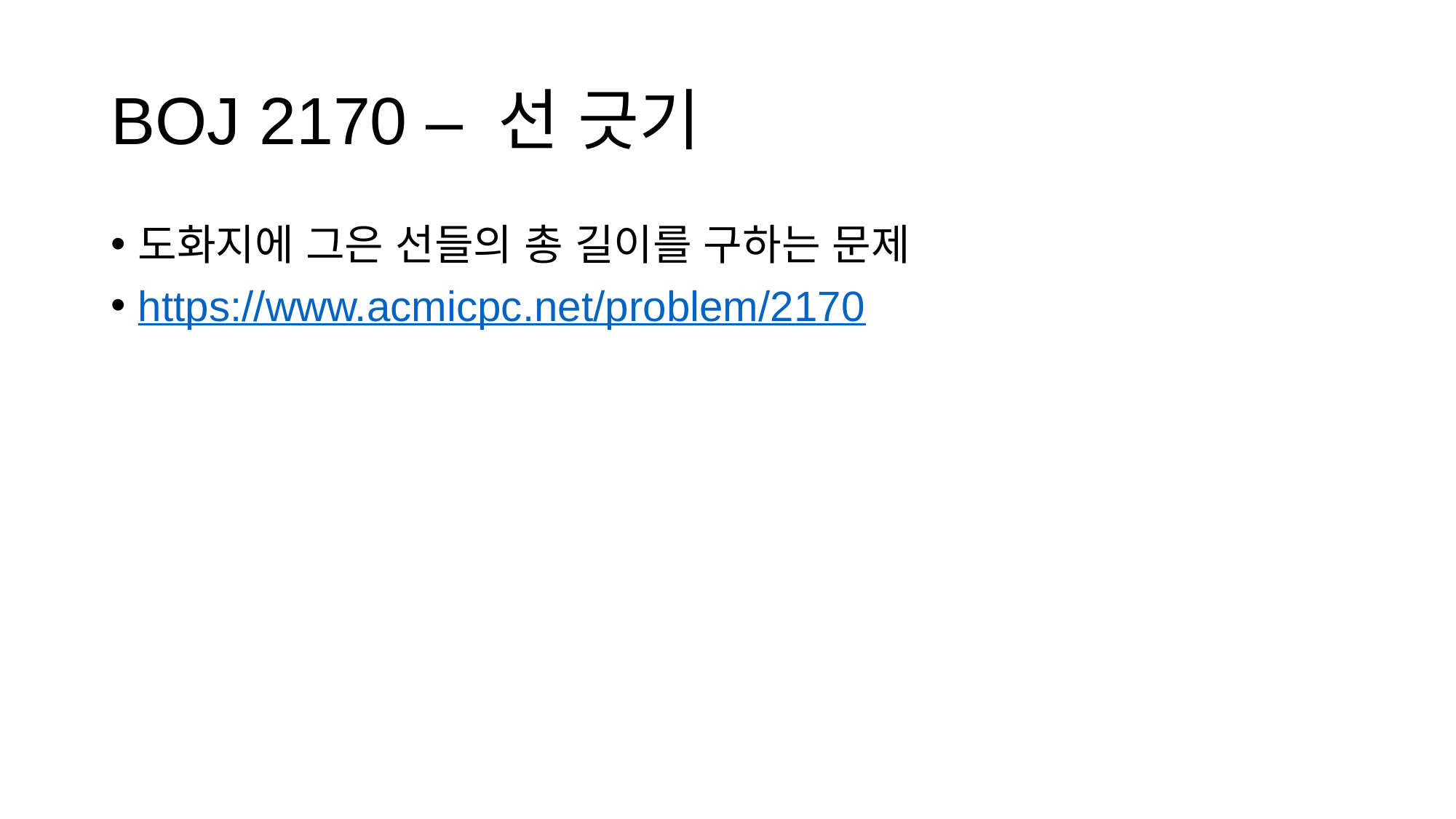

# BOJ 2170 – 선 긋기
도화지에 그은 선들의 총 길이를 구하는 문제
https://www.acmicpc.net/problem/2170